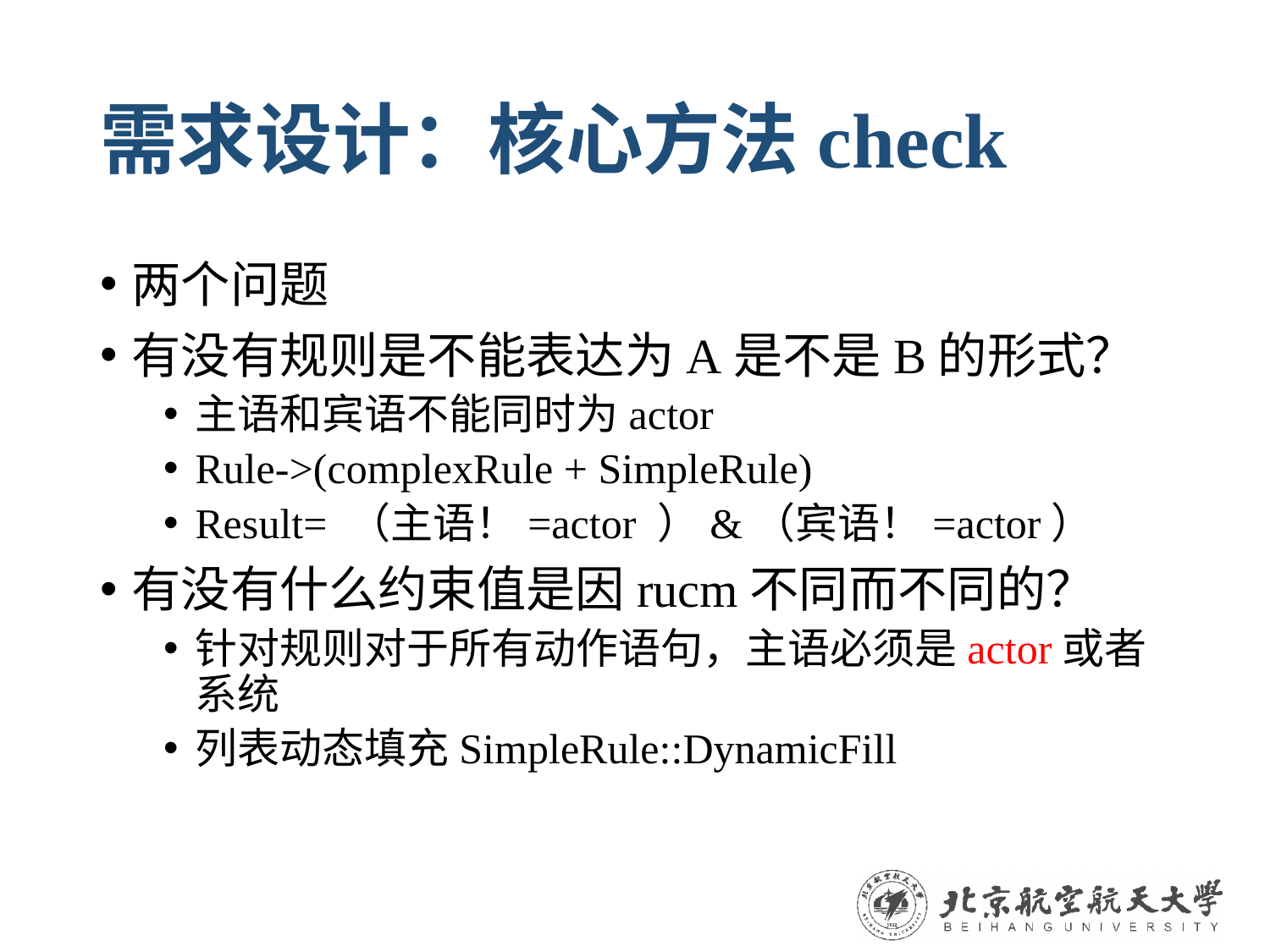

# 需求设计：核心方法check
两个问题
有没有规则是不能表达为A是不是B的形式？
主语和宾语不能同时为actor
Rule->(complexRule + SimpleRule)
Result= （主语！=actor ）&（宾语！=actor）
有没有什么约束值是因rucm不同而不同的？
针对规则对于所有动作语句，主语必须是actor或者系统
列表动态填充SimpleRule::DynamicFill